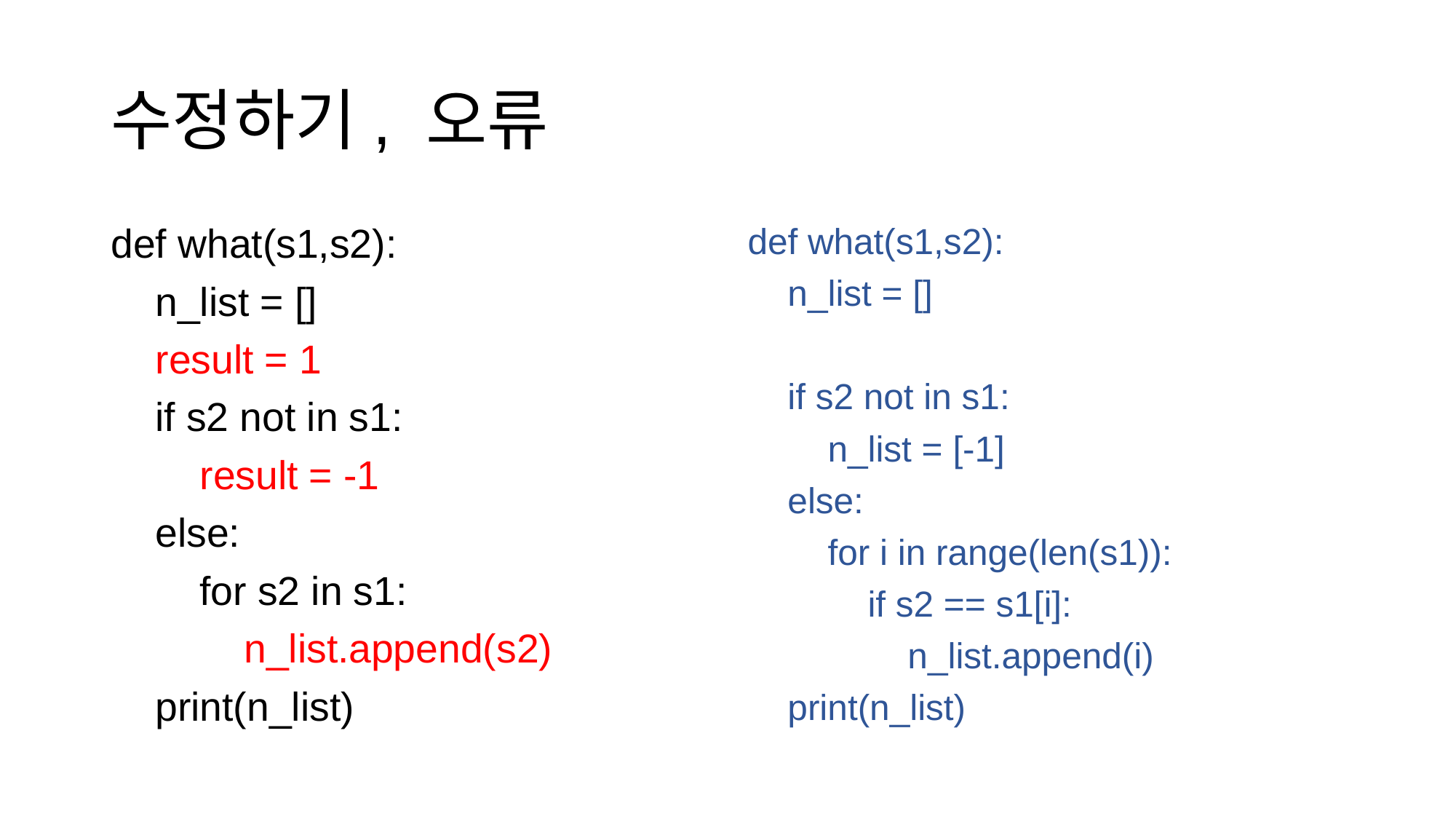

# 수정하기, 오류
def what(s1,s2):
    n_list = []
    result = 1
    if s2 not in s1:
        result = -1
    else:
        for s2 in s1:
            n_list.append(s2)
    print(n_list)

def what(s1,s2):
    n_list = []

    if s2 not in s1:
        n_list = [-1]
    else:
        for i in range(len(s1)):
            if s2 == s1[i]:
                n_list.append(i)
    print(n_list)